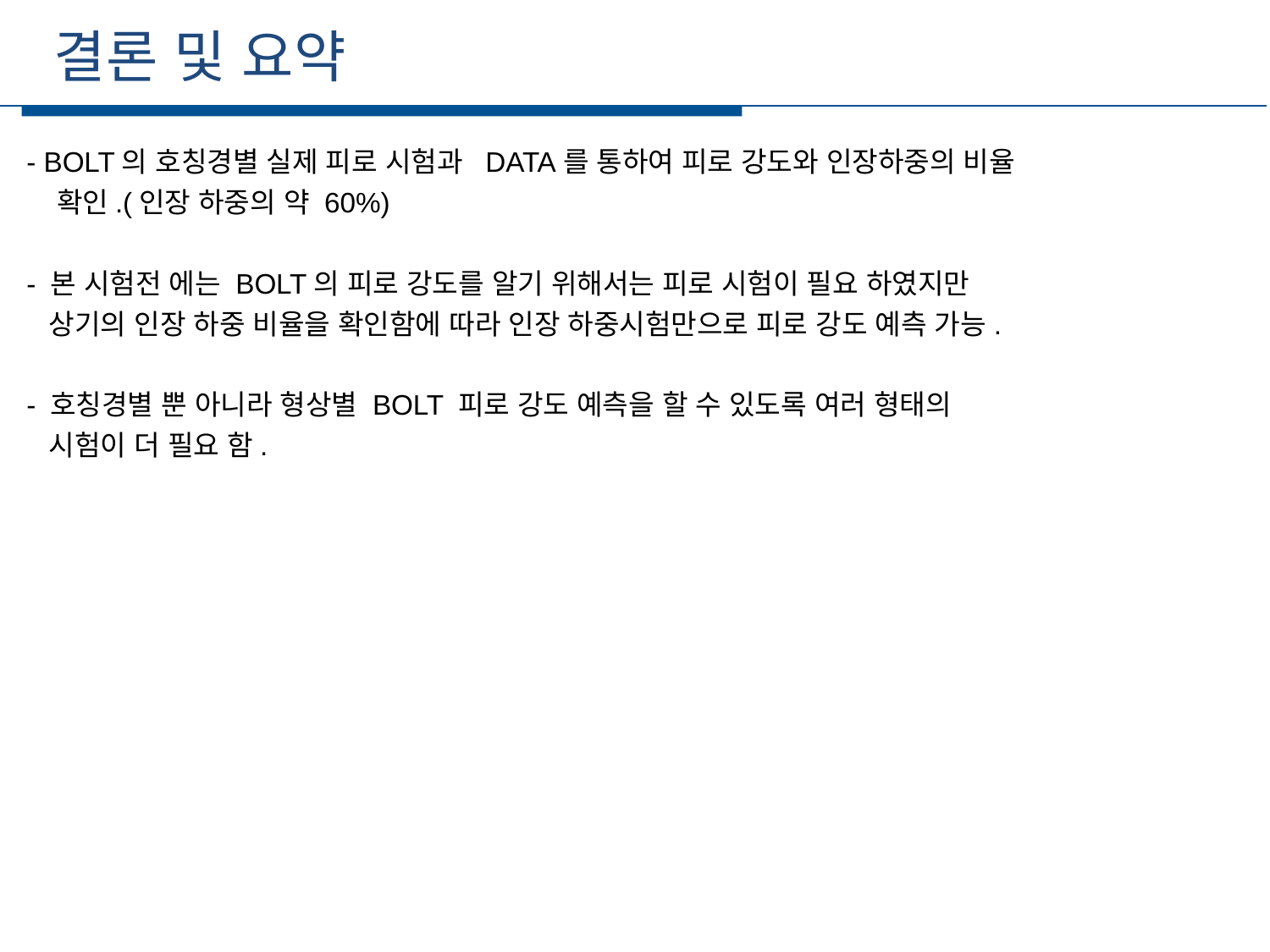

결론 및 요약
세부일정

 - BOLT의 호칭경별 실제 피로 시험과  DATA를 통하여 피로 강도와 인장하중의 비율
    확인.(인장 하중의 약 60%)

 - 본 시험전 에는 BOLT의 피로 강도를 알기 위해서는 피로 시험이 필요 하였지만
   상기의 인장 하중 비율을 확인함에 따라 인장 하중시험만으로 피로 강도 예측 가능.

 - 호칭경별 뿐 아니라 형상별 BOLT 피로 강도 예측을 할 수 있도록 여러 형태의
   시험이 더 필요 함.